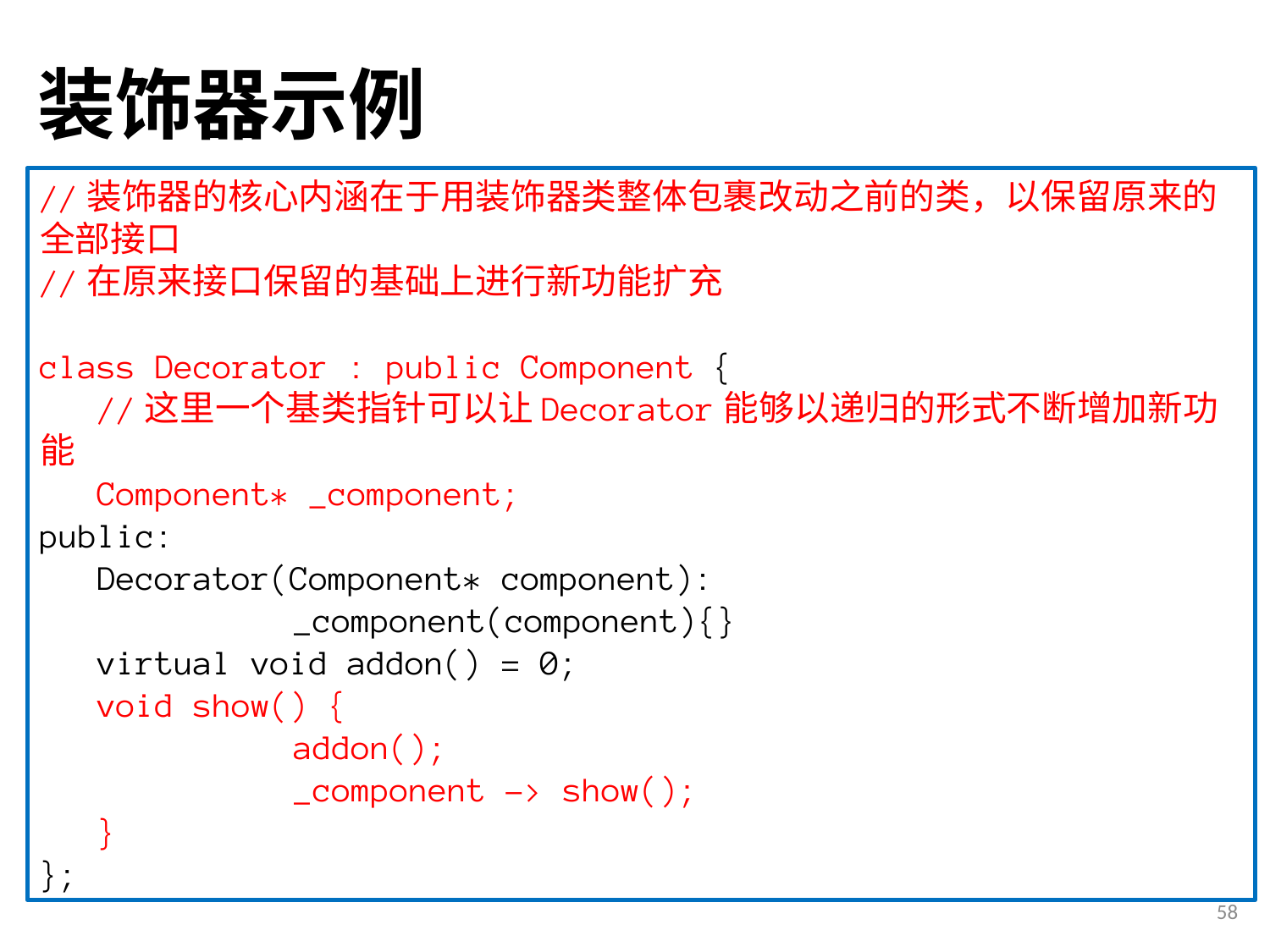

# 装饰器示例
//装饰器的核心内涵在于用装饰器类整体包裹改动之前的类，以保留原来的全部接口
//在原来接口保留的基础上进行新功能扩充

class Decorator : public Component {
   //这里一个基类指针可以让Decorator能够以递归的形式不断增加新功能
   Component* _component;
public:
   Decorator(Component* component):
		_component(component){}
   virtual void addon() = 0;
   void show() {
		addon();
		_component -> show();
   }
};
58